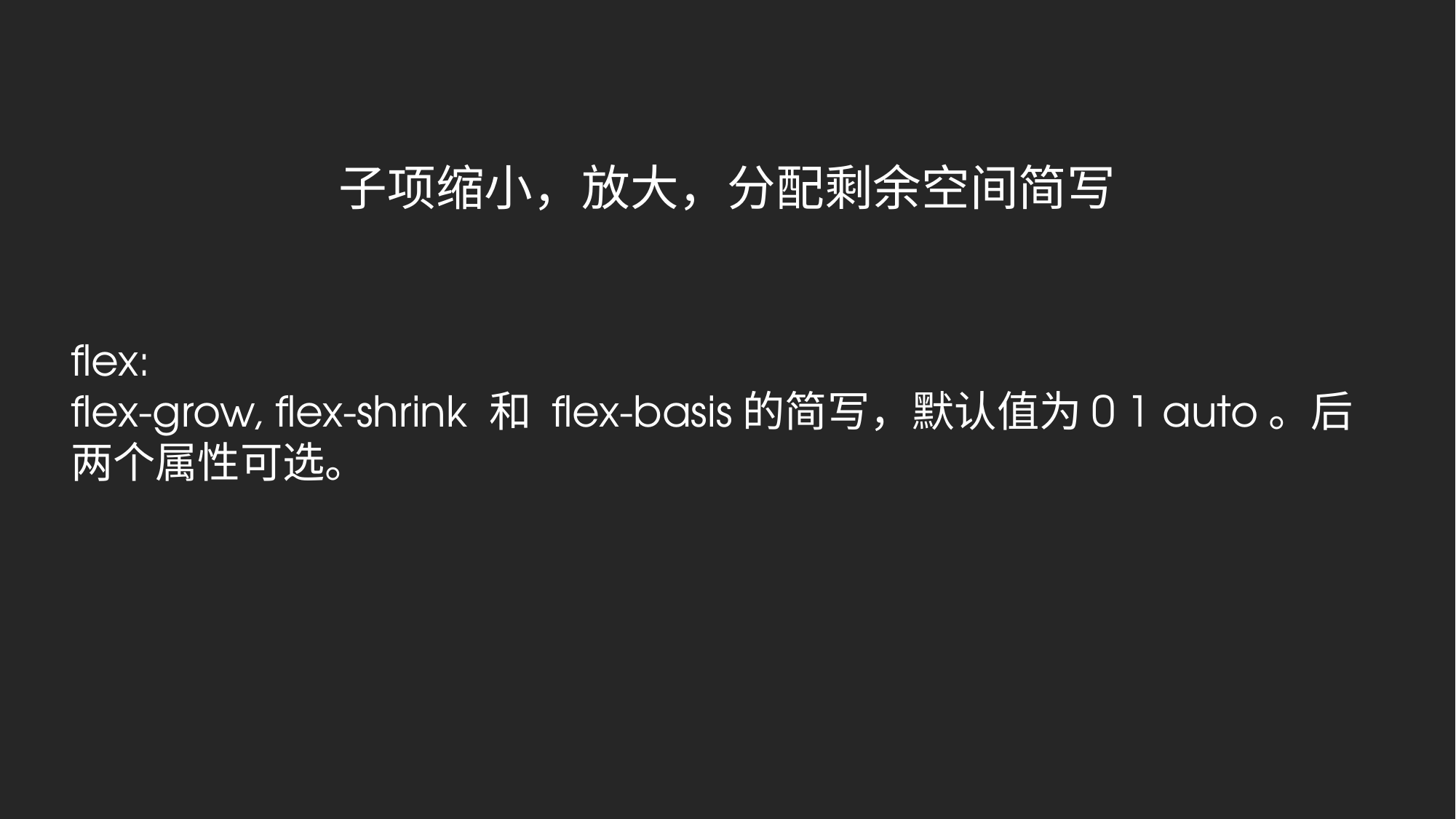

# 子项缩小，放大，分配剩余空间简写
flex:
flex-grow, flex-shrink 和 flex-basis的简写，默认值为0 1 auto。后两个属性可选。